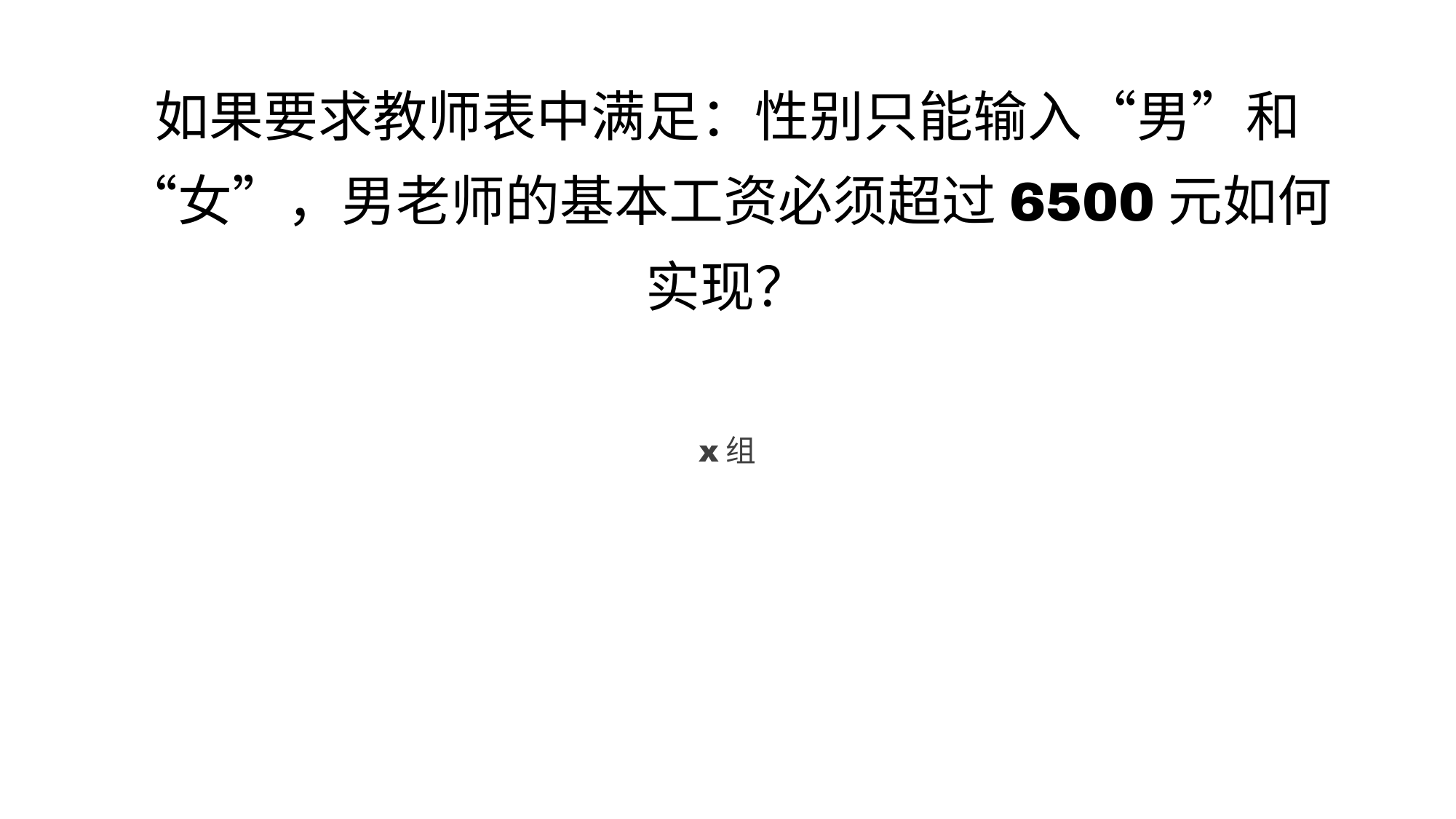

# 如果要求教师表中满足：性别只能输入“男”和“女”，男老师的基本工资必须超过6500元如何实现？
x组